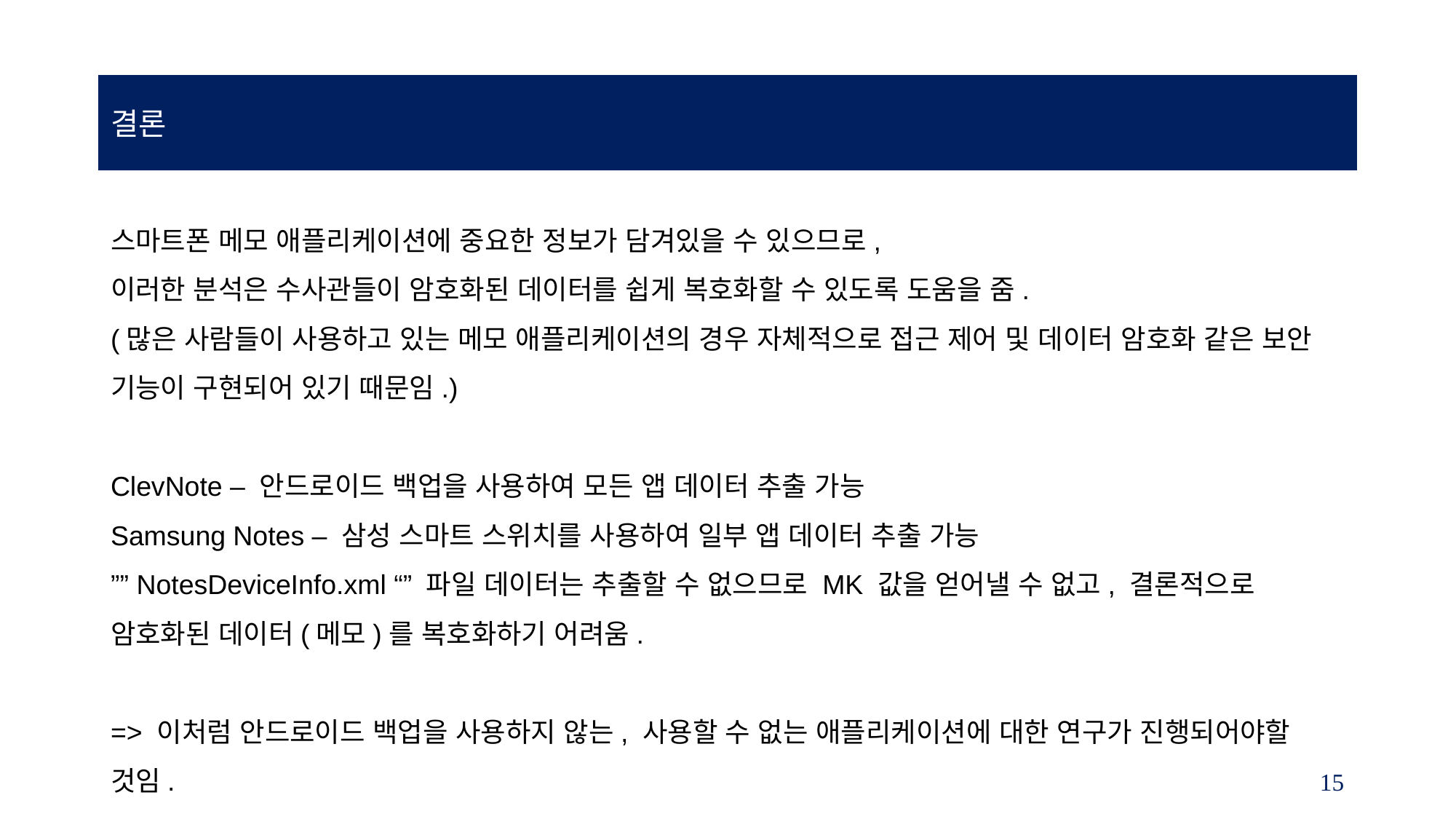

결론
스마트폰 메모 애플리케이션에 중요한 정보가 담겨있을 수 있으므로,
이러한 분석은 수사관들이 암호화된 데이터를 쉽게 복호화할 수 있도록 도움을 줌.
(많은 사람들이 사용하고 있는 메모 애플리케이션의 경우 자체적으로 접근 제어 및 데이터 암호화 같은 보안 기능이 구현되어 있기 때문임.)

ClevNote – 안드로이드 백업을 사용하여 모든 앱 데이터 추출 가능
Samsung Notes – 삼성 스마트 스위치를 사용하여 일부 앱 데이터 추출 가능
”” NotesDeviceInfo.xml “” 파일 데이터는 추출할 수 없으므로 MK 값을 얻어낼 수 없고, 결론적으로 암호화된 데이터(메모)를 복호화하기 어려움.

=> 이처럼 안드로이드 백업을 사용하지 않는, 사용할 수 없는 애플리케이션에 대한 연구가 진행되어야할 것임.
15